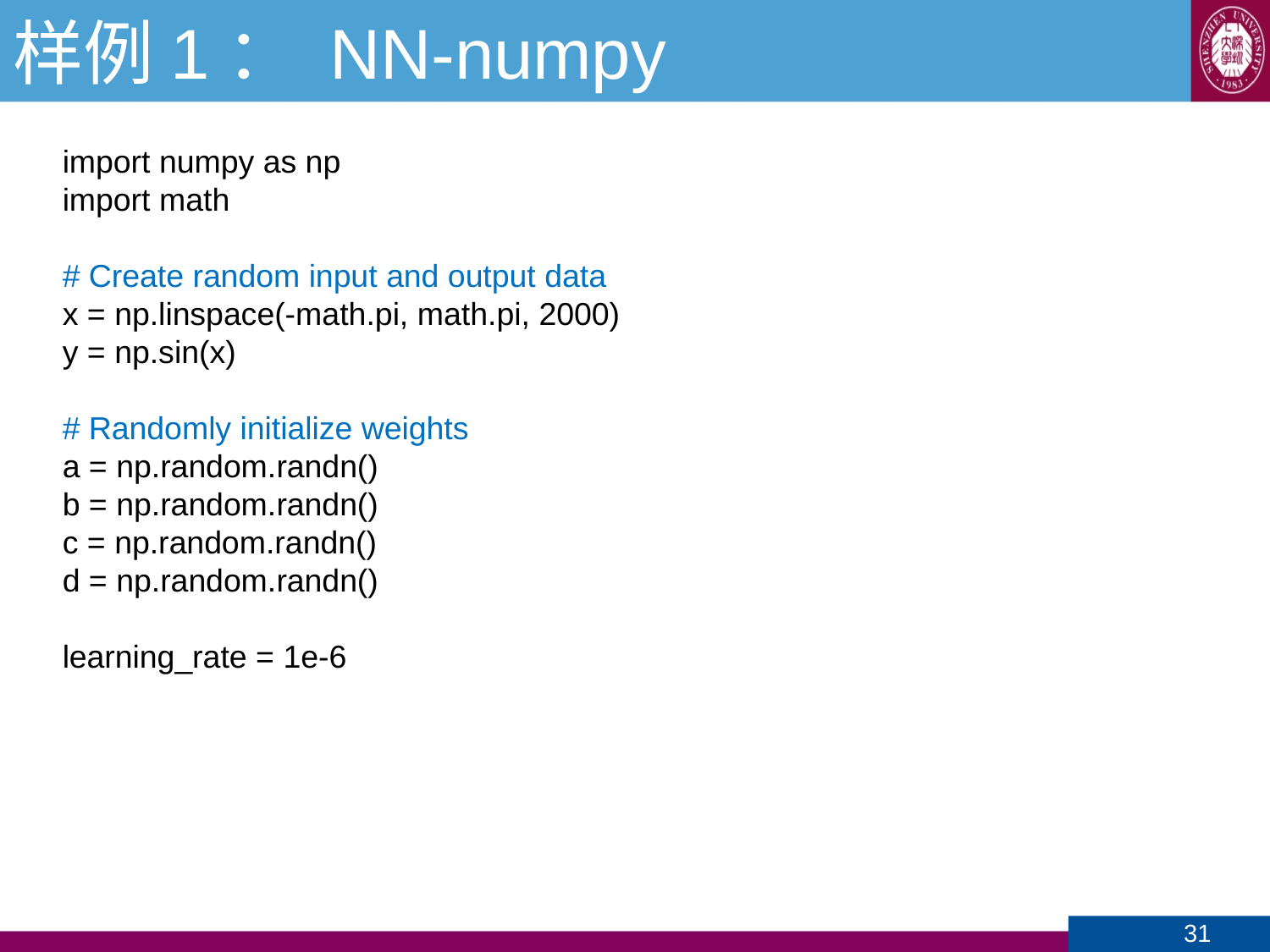

# 样例1： NN-numpy
import numpy as np
import math

# Create random input and output data
x = np.linspace(-math.pi, math.pi, 2000)
y = np.sin(x)

# Randomly initialize weights
a = np.random.randn()
b = np.random.randn()
c = np.random.randn()
d = np.random.randn()

learning_rate = 1e-6

31